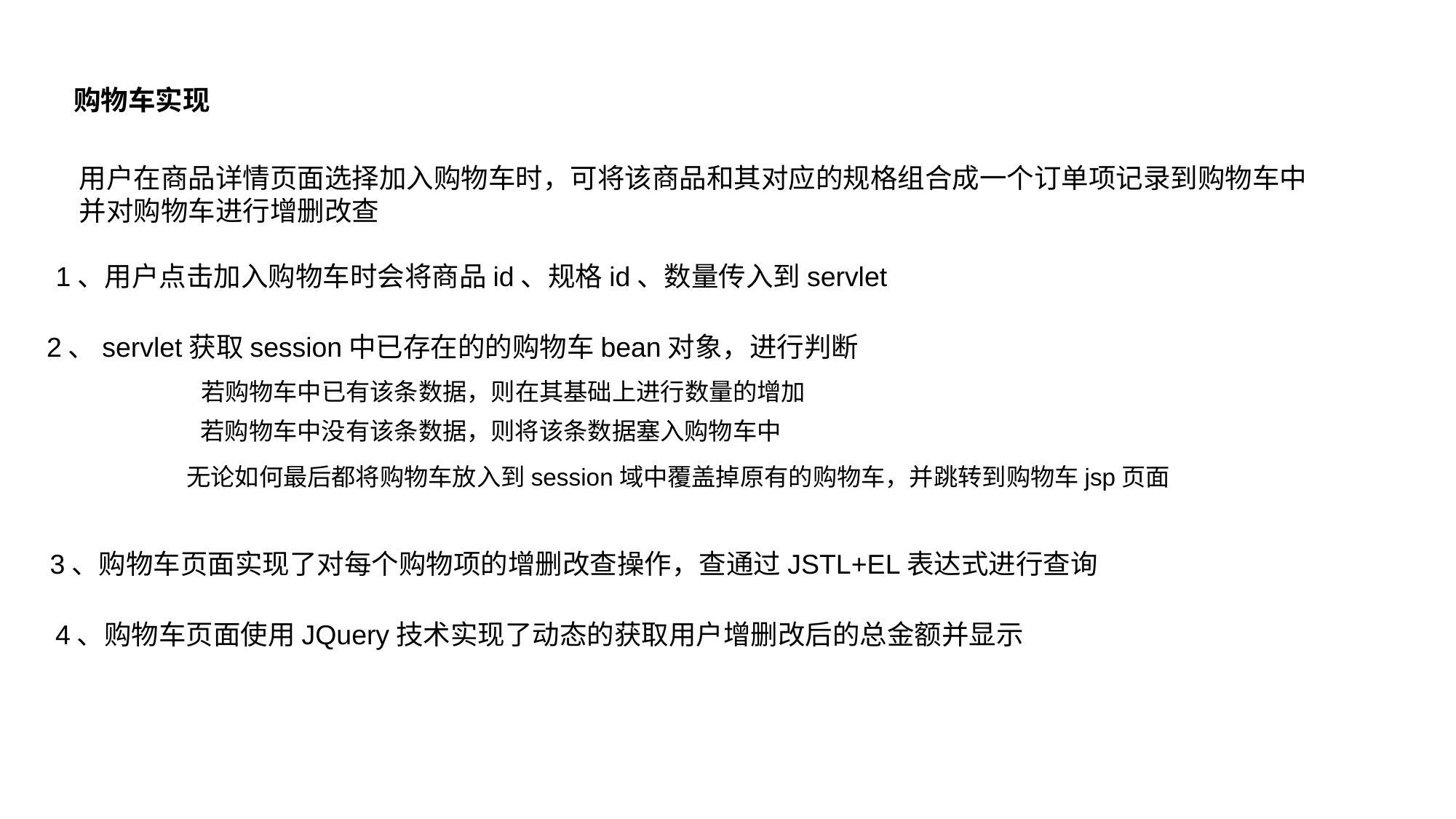

购物车实现
用户在商品详情页面选择加入购物车时，可将该商品和其对应的规格组合成一个订单项记录到购物车中
并对购物车进行增删改查
1、用户点击加入购物车时会将商品id、规格id、数量传入到servlet
2、servlet获取session中已存在的的购物车bean对象，进行判断
若购物车中已有该条数据，则在其基础上进行数量的增加
若购物车中没有该条数据，则将该条数据塞入购物车中
无论如何最后都将购物车放入到session域中覆盖掉原有的购物车，并跳转到购物车jsp页面
3、购物车页面实现了对每个购物项的增删改查操作，查通过JSTL+EL表达式进行查询
4、购物车页面使用JQuery技术实现了动态的获取用户增删改后的总金额并显示